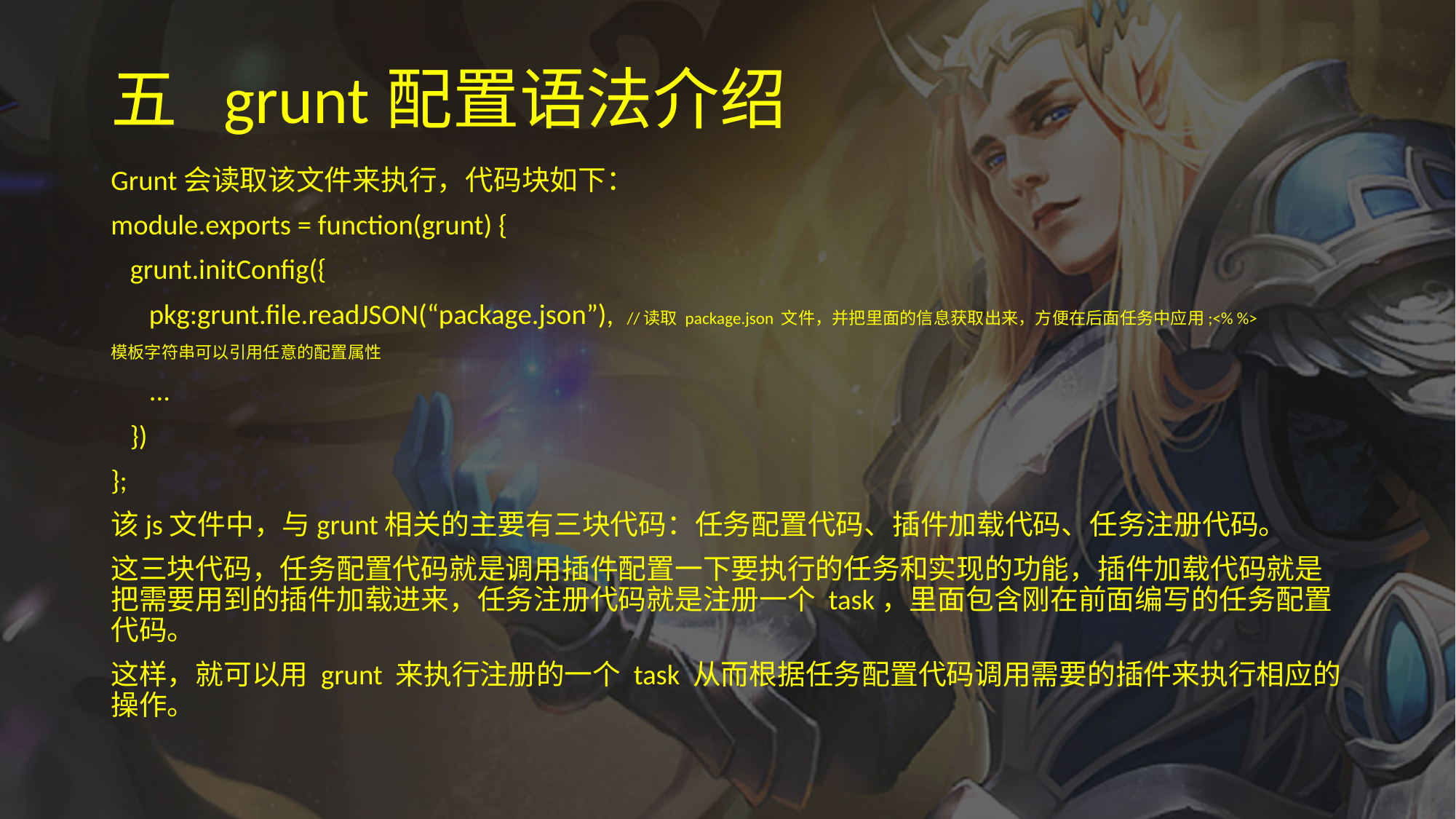

# 五  grunt配置语法介绍
Grunt会读取该文件来执行，代码块如下：
module.exports = function(grunt) {
   grunt.initConfig({
      pkg:grunt.file.readJSON(“package.json”),  //读取 package.json 文件，并把里面的信息获取出来，方便在后面任务中应用;<% %>
模板字符串可以引用任意的配置属性
      ...
   })
};
该js文件中，与grunt相关的主要有三块代码：任务配置代码、插件加载代码、任务注册代码。
这三块代码，任务配置代码就是调用插件配置一下要执行的任务和实现的功能，插件加载代码就是把需要用到的插件加载进来，任务注册代码就是注册一个 task，里面包含刚在前面编写的任务配置代码。
这样，就可以用 grunt 来执行注册的一个 task 从而根据任务配置代码调用需要的插件来执行相应的操作。